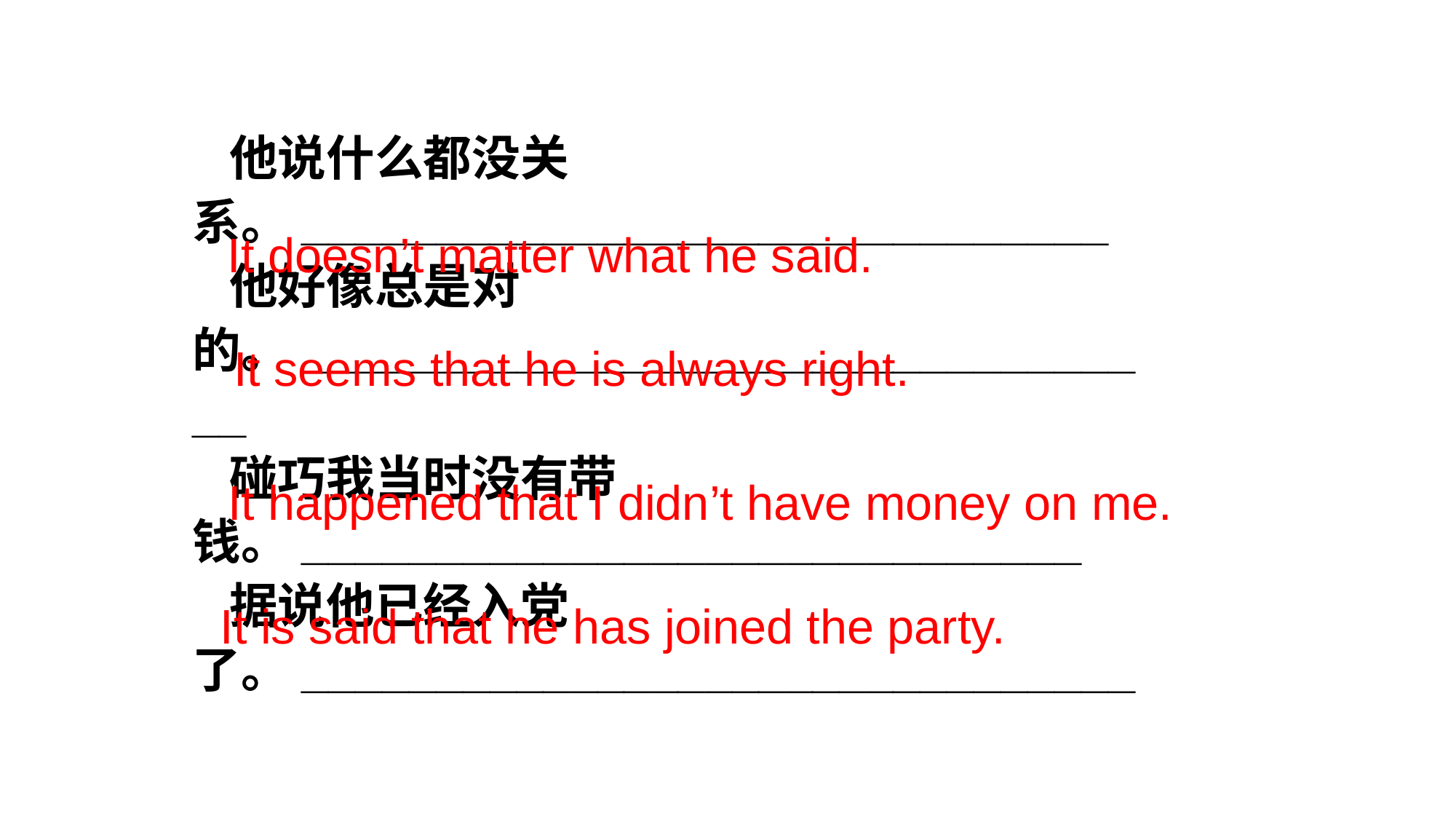

他说什么都没关系。______________________________
他好像总是对的。_________________________________
碰巧我当时没有带钱。_____________________________
据说他已经入党了。_______________________________
It doesn’t matter what he said.
 It seems that he is always right.
It happened that I didn’t have money on me.
It is said that he has joined the party.